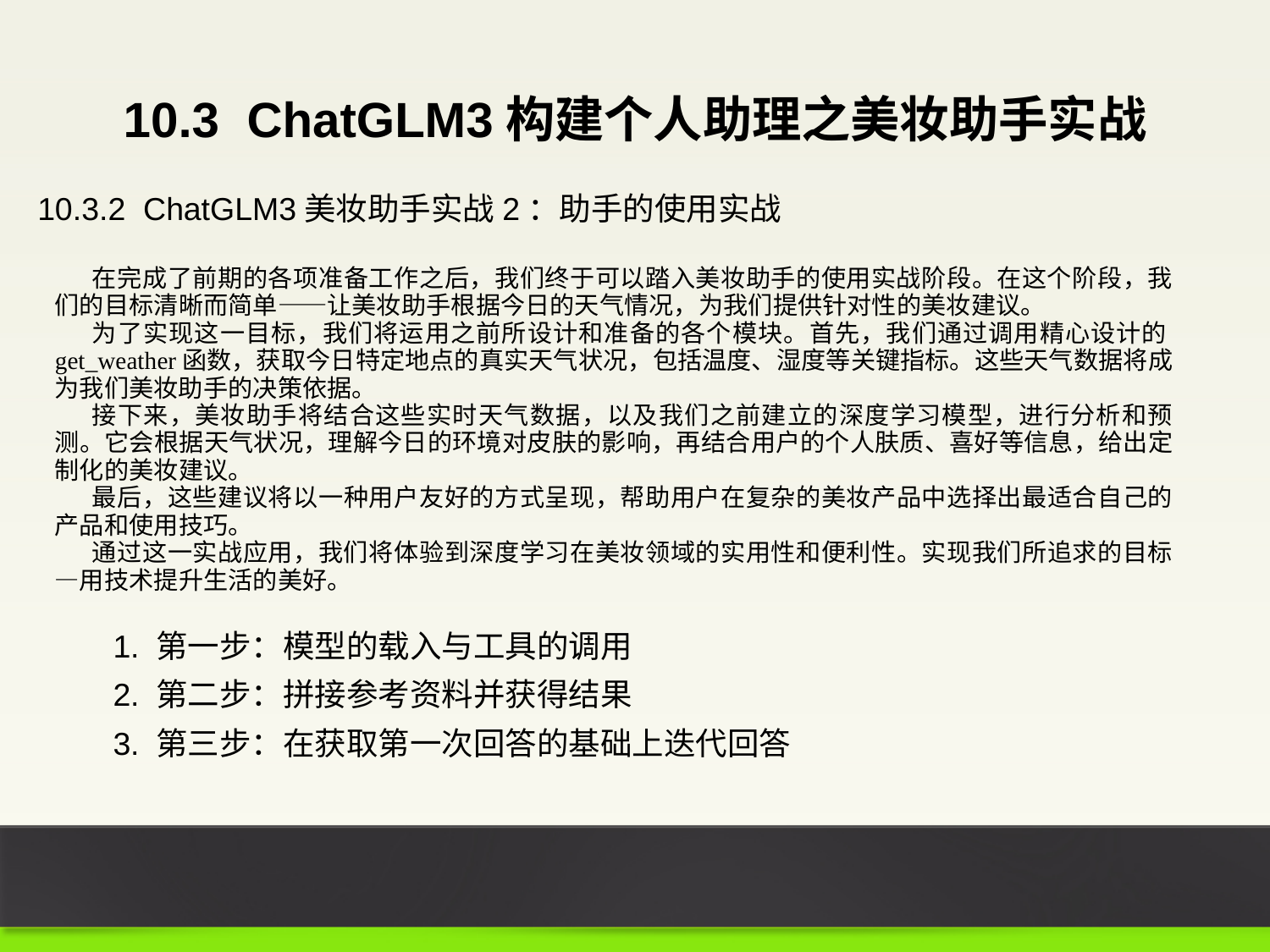

10.3  ChatGLM3构建个人助理之美妆助手实战
10.3.2  ChatGLM3美妆助手实战2：助手的使用实战
在完成了前期的各项准备工作之后，我们终于可以踏入美妆助手的使用实战阶段。在这个阶段，我们的目标清晰而简单——让美妆助手根据今日的天气情况，为我们提供针对性的美妆建议。
为了实现这一目标，我们将运用之前所设计和准备的各个模块。首先，我们通过调用精心设计的get_weather函数，获取今日特定地点的真实天气状况，包括温度、湿度等关键指标。这些天气数据将成为我们美妆助手的决策依据。
接下来，美妆助手将结合这些实时天气数据，以及我们之前建立的深度学习模型，进行分析和预测。它会根据天气状况，理解今日的环境对皮肤的影响，再结合用户的个人肤质、喜好等信息，给出定制化的美妆建议。
最后，这些建议将以一种用户友好的方式呈现，帮助用户在复杂的美妆产品中选择出最适合自己的产品和使用技巧。
通过这一实战应用，我们将体验到深度学习在美妆领域的实用性和便利性。实现我们所追求的目标—用技术提升生活的美好。

1. 第一步：模型的载入与工具的调用
2. 第二步：拼接参考资料并获得结果
3. 第三步：在获取第一次回答的基础上迭代回答